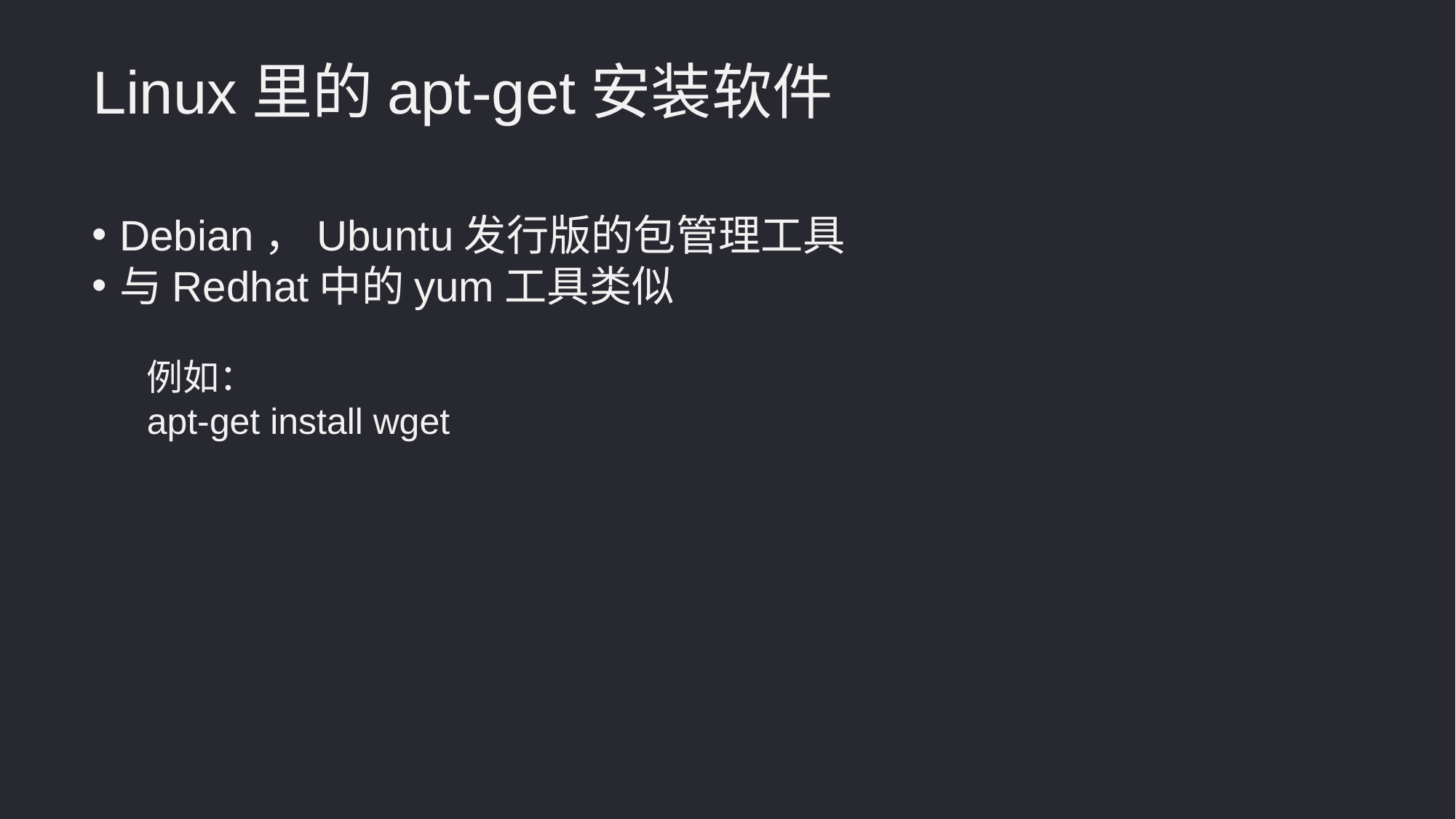

Linux里的apt-get安装软件
Debian，Ubuntu发行版的包管理工具
与Redhat中的yum工具类似

例如：
apt-get install wget